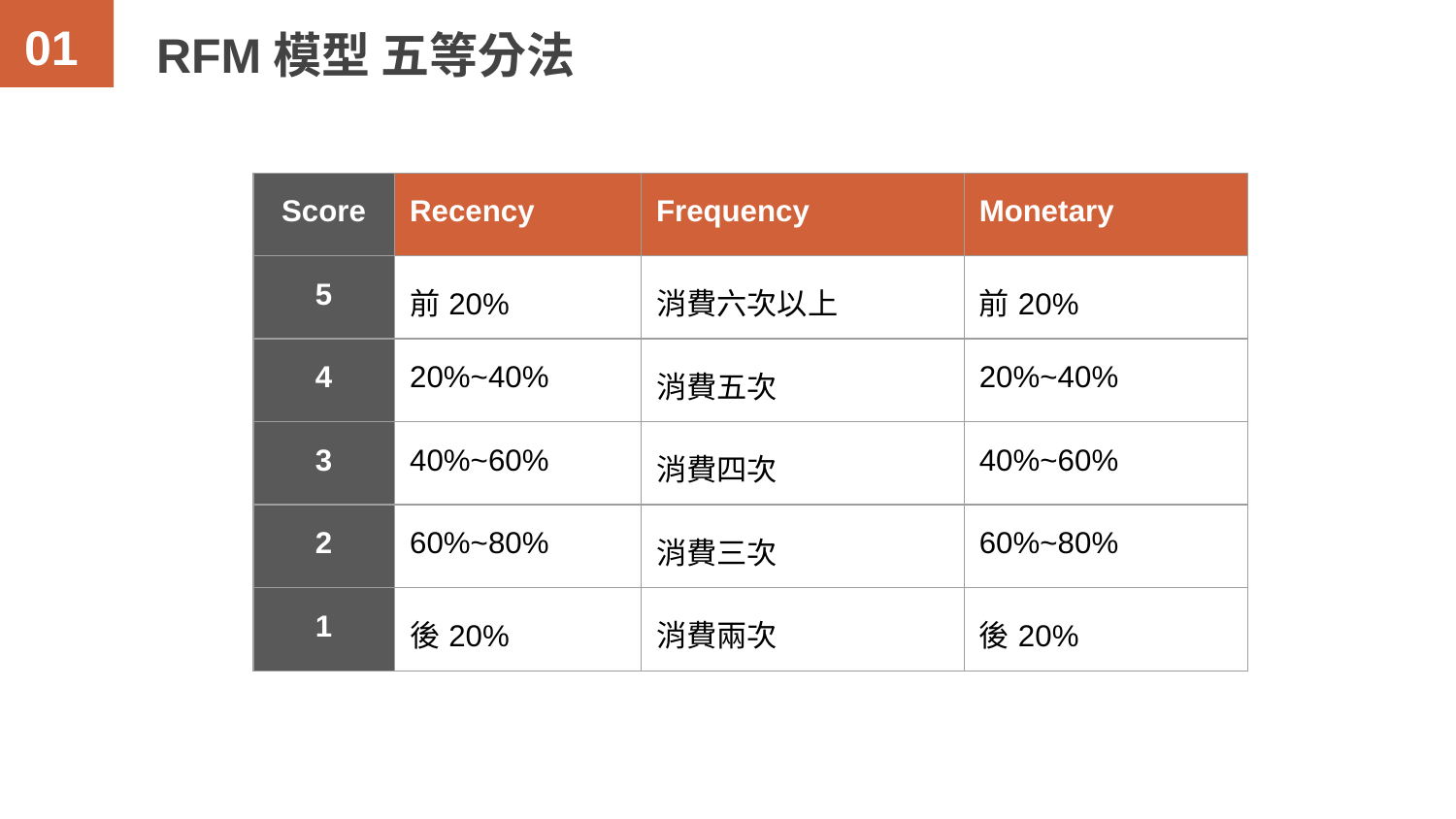

01
# RFM模型 五等分法
| Score | Recency | Frequency | Monetary |
| --- | --- | --- | --- |
| 5 | 前20% | 消費六次以上 | 前20% |
| 4 | 20%~40% | 消費五次 | 20%~40% |
| 3 | 40%~60% | 消費四次 | 40%~60% |
| 2 | 60%~80% | 消費三次 | 60%~80% |
| 1 | 後20% | 消費兩次 | 後20% |